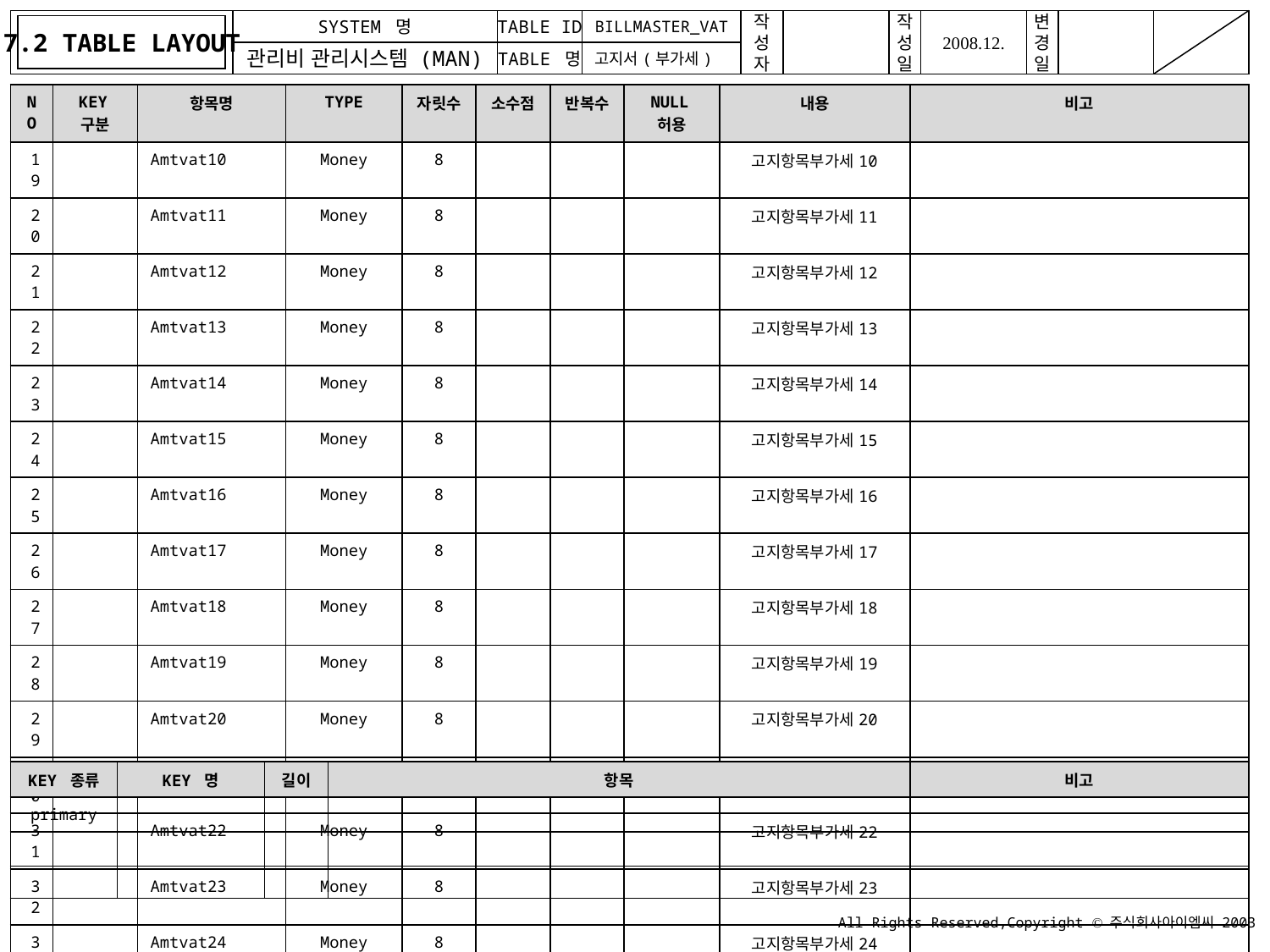

7.2 TABLE LAYOUT
BILLMASTER_VAT
고지서(부가세)
| NO | KEY구분 | 항목명 | TYPE | 자릿수 | 소수점 | 반복수 | NULL허용 | 내용 | 비고 |
| --- | --- | --- | --- | --- | --- | --- | --- | --- | --- |
| 19 |  | Amtvat10 | Money | 8 |  |  |  | 고지항목부가세10 |  |
| 20 |  | Amtvat11 | Money | 8 |  |  |  | 고지항목부가세11 |  |
| 21 |  | Amtvat12 | Money | 8 |  |  |  | 고지항목부가세12 |  |
| 22 |  | Amtvat13 | Money | 8 |  |  |  | 고지항목부가세13 |  |
| 23 |  | Amtvat14 | Money | 8 |  |  |  | 고지항목부가세14 |  |
| 24 |  | Amtvat15 | Money | 8 |  |  |  | 고지항목부가세15 |  |
| 25 |  | Amtvat16 | Money | 8 |  |  |  | 고지항목부가세16 |  |
| 26 |  | Amtvat17 | Money | 8 |  |  |  | 고지항목부가세17 |  |
| 27 |  | Amtvat18 | Money | 8 |  |  |  | 고지항목부가세18 |  |
| 28 |  | Amtvat19 | Money | 8 |  |  |  | 고지항목부가세19 |  |
| 29 |  | Amtvat20 | Money | 8 |  |  |  | 고지항목부가세20 |  |
| 30 |  | Amtvat21 | Money | 8 |  |  |  | 고지항목부가세21 |  |
| 31 |  | Amtvat22 | Money | 8 |  |  |  | 고지항목부가세22 |  |
| 32 |  | Amtvat23 | Money | 8 |  |  |  | 고지항목부가세23 |  |
| 33 |  | Amtvat24 | Money | 8 |  |  |  | 고지항목부가세24 |  |
| 34 |  | Amtvat25 | Money | 8 |  |  |  | 고지항목부가세25 |  |
| 35 |  | Amtvat26 | Money | 8 |  |  |  | 고지항목부가세26 |  |
| 36 |  | Amtvat27 | Money | 8 |  |  |  | 고지항목부가세27 |  |
| KEY 종류 | KEY 명 | 길이 | 항목 | 비고 |
| --- | --- | --- | --- | --- |
| primary |  |  |  |  |
|  |  |  |  |  |
|  |  |  |  |  |